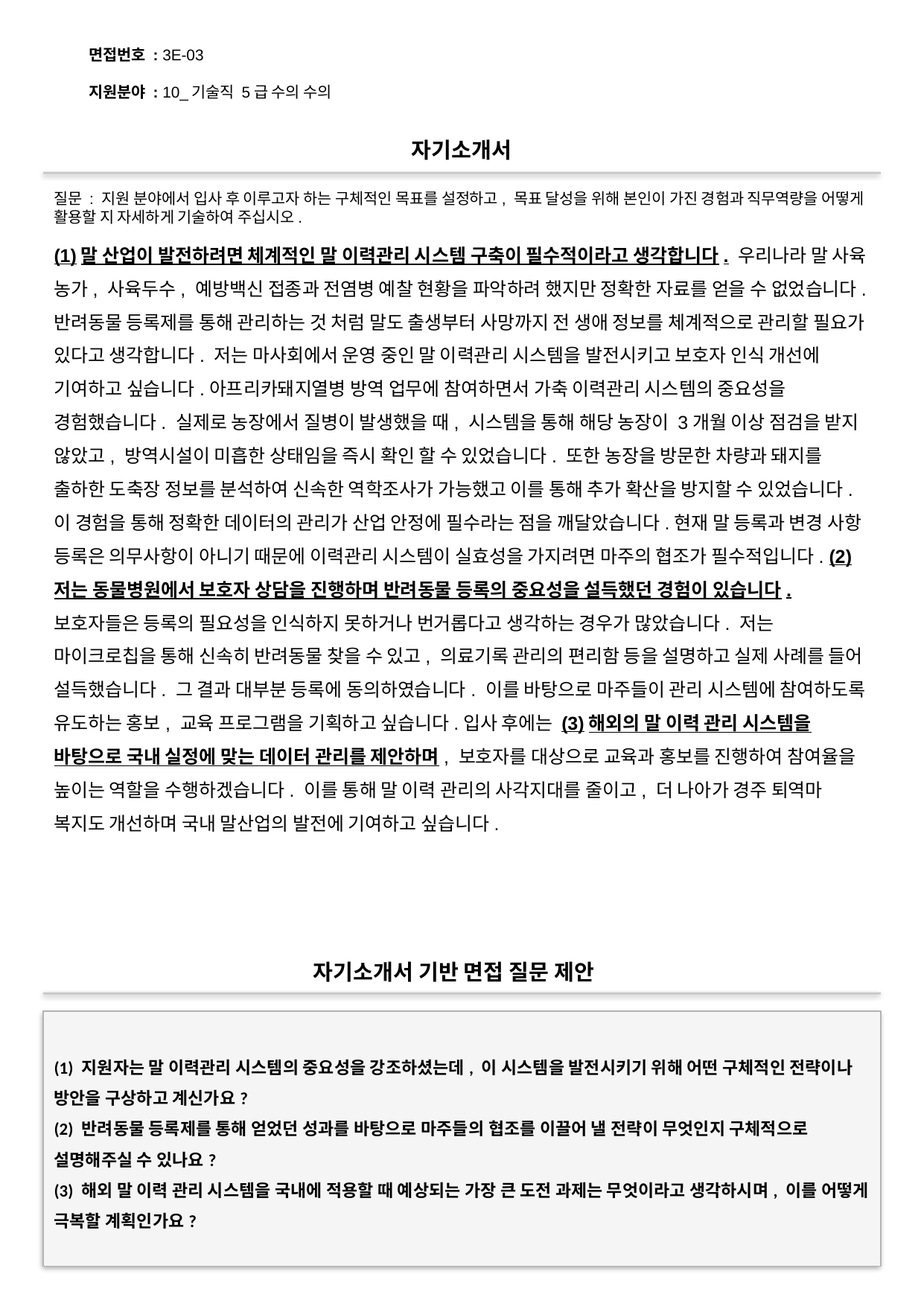

면접번호 : 3E-03

지원분야 : 10_기술직 5급 수의 수의
#

자기소개서

질문 : 지원 분야에서 입사 후 이루고자 하는 구체적인 목표를 설정하고, 목표 달성을 위해 본인이 가진 경험과 직무역량을 어떻게 활용할 지 자세하게 기술하여 주십시오.

(1)말 산업이 발전하려면 체계적인 말 이력관리 시스템 구축이 필수적이라고 생각합니다. 우리나라 말 사육 농가, 사육두수, 예방백신 접종과 전염병 예찰 현황을 파악하려 했지만 정확한 자료를 얻을 수 없었습니다. 반려동물 등록제를 통해 관리하는 것 처럼 말도 출생부터 사망까지 전 생애 정보를 체계적으로 관리할 필요가 있다고 생각합니다. 저는 마사회에서 운영 중인 말 이력관리 시스템을 발전시키고 보호자 인식 개선에 기여하고 싶습니다.아프리카돼지열병 방역 업무에 참여하면서 가축 이력관리 시스템의 중요성을 경험했습니다. 실제로 농장에서 질병이 발생했을 때, 시스템을 통해 해당 농장이 3개월 이상 점검을 받지 않았고, 방역시설이 미흡한 상태임을 즉시 확인 할 수 있었습니다. 또한 농장을 방문한 차량과 돼지를 출하한 도축장 정보를 분석하여 신속한 역학조사가 가능했고 이를 통해 추가 확산을 방지할 수 있었습니다. 이 경험을 통해 정확한 데이터의 관리가 산업 안정에 필수라는 점을 깨달았습니다.현재 말 등록과 변경 사항 등록은 의무사항이 아니기 때문에 이력관리 시스템이 실효성을 가지려면 마주의 협조가 필수적입니다. (2)저는 동물병원에서 보호자 상담을 진행하며 반려동물 등록의 중요성을 설득했던 경험이 있습니다. 보호자들은 등록의 필요성을 인식하지 못하거나 번거롭다고 생각하는 경우가 많았습니다. 저는 마이크로칩을 통해 신속히 반려동물 찾을 수 있고, 의료기록 관리의 편리함 등을 설명하고 실제 사례를 들어 설득했습니다. 그 결과 대부분 등록에 동의하였습니다. 이를 바탕으로 마주들이 관리 시스템에 참여하도록 유도하는 홍보, 교육 프로그램을 기획하고 싶습니다.입사 후에는 (3)해외의 말 이력 관리 시스템을 바탕으로 국내 실정에 맞는 데이터 관리를 제안하며, 보호자를 대상으로 교육과 홍보를 진행하여 참여율을 높이는 역할을 수행하겠습니다. 이를 통해 말 이력 관리의 사각지대를 줄이고, 더 나아가 경주 퇴역마 복지도 개선하며 국내 말산업의 발전에 기여하고 싶습니다.

자기소개서 기반 면접 질문 제안

(1) 지원자는 말 이력관리 시스템의 중요성을 강조하셨는데, 이 시스템을 발전시키기 위해 어떤 구체적인 전략이나 방안을 구상하고 계신가요?
(2) 반려동물 등록제를 통해 얻었던 성과를 바탕으로 마주들의 협조를 이끌어 낼 전략이 무엇인지 구체적으로 설명해주실 수 있나요?
(3) 해외 말 이력 관리 시스템을 국내에 적용할 때 예상되는 가장 큰 도전 과제는 무엇이라고 생각하시며, 이를 어떻게 극복할 계획인가요?